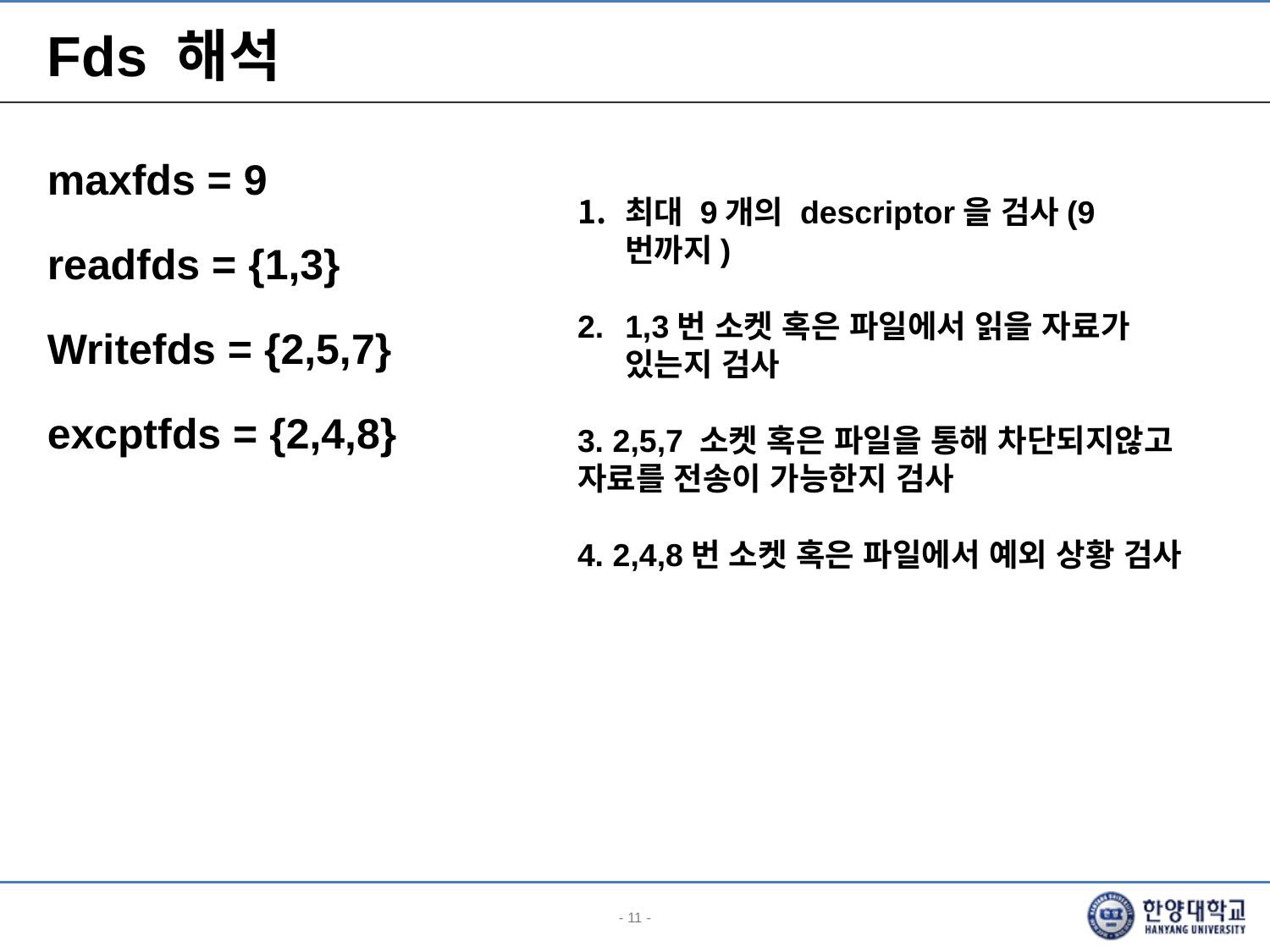

# Fds 해석
maxfds = 9
readfds = {1,3}
Writefds = {2,5,7}
excptfds = {2,4,8}

최대 9개의 descriptor을 검사(9번까지)

1,3번 소켓 혹은 파일에서 읽을 자료가 있는지 검사

3. 2,5,7 소켓 혹은 파일을 통해 차단되지않고 자료를 전송이 가능한지 검사

4. 2,4,8번 소켓 혹은 파일에서 예외 상황 검사